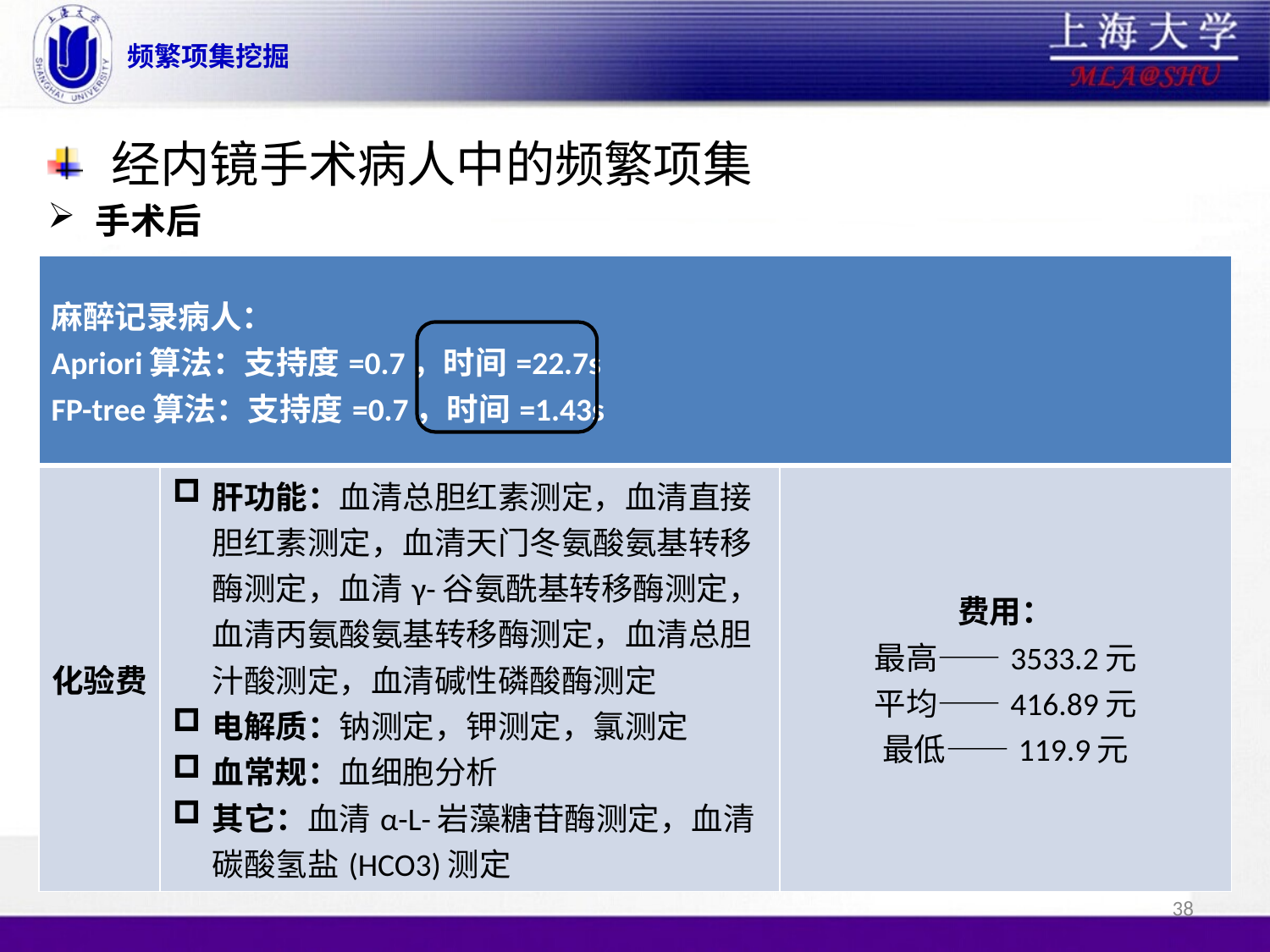

# 频繁项集挖掘
经内镜手术病人中的频繁项集
手术后
| 麻醉记录病人： Apriori算法：支持度=0.7，时间=22.7s FP-tree算法：支持度=0.7，时间=1.43s |  |  |
| --- | --- | --- |
| 化验费 | 肝功能：血清总胆红素测定，血清直接胆红素测定，血清天门冬氨酸氨基转移酶测定，血清γ-谷氨酰基转移酶测定，血清丙氨酸氨基转移酶测定，血清总胆汁酸测定，血清碱性磷酸酶测定 电解质：钠测定，钾测定，氯测定 血常规：血细胞分析 其它：血清α-L-岩藻糖苷酶测定，血清碳酸氢盐(HCO3)测定 | 费用： 最高——3533.2元 平均——416.89元 最低——119.9元 |

38